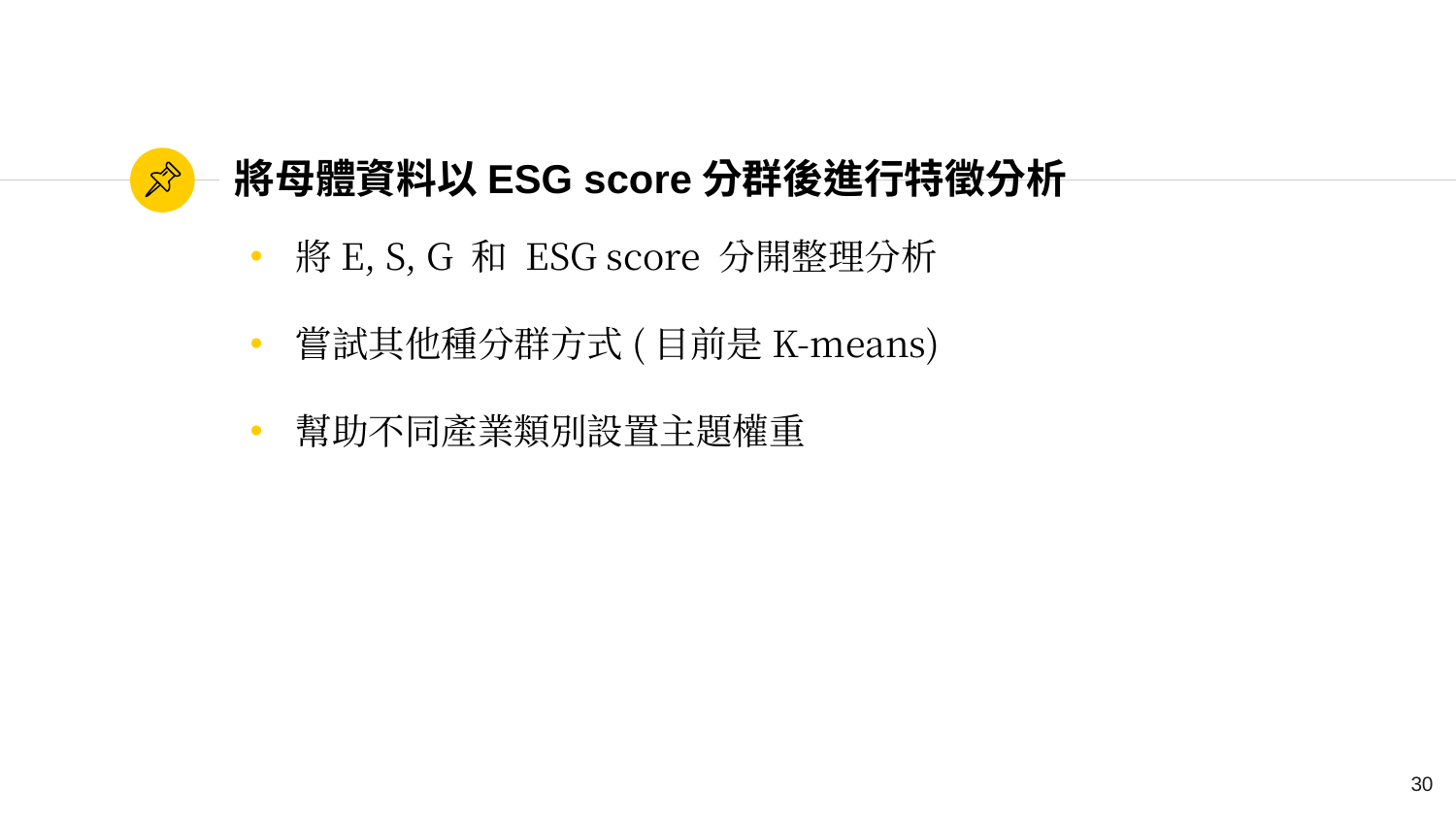

# 將母體資料以ESG score分群後進行特徵分析

將E, S, G 和 ESG score 分開整理分析
嘗試其他種分群方式(目前是K-means)
幫助不同產業類別設置主題權重
30